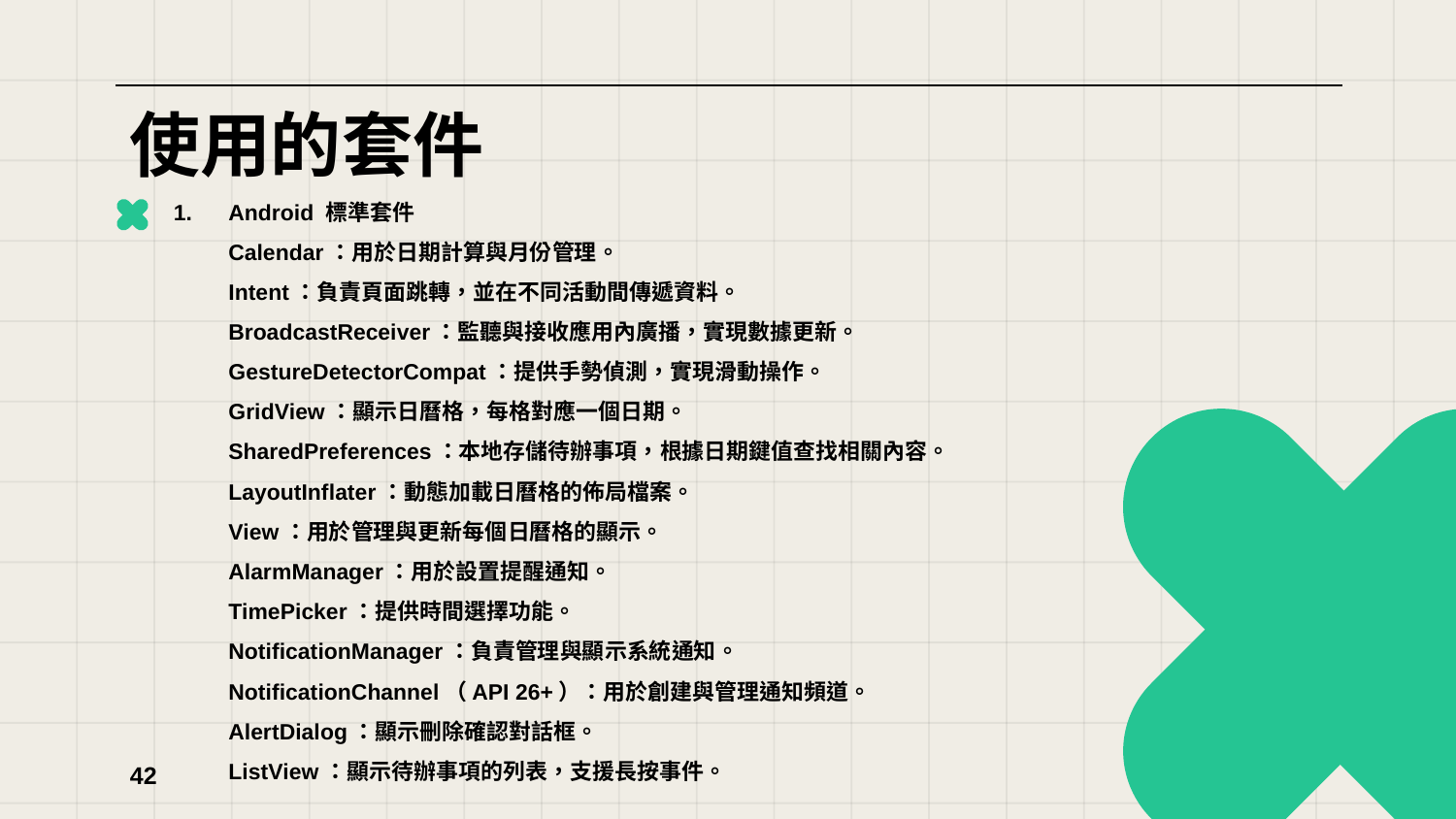

# 使用的套件
Android 標準套件
Calendar：用於日期計算與月份管理。
Intent：負責頁面跳轉，並在不同活動間傳遞資料。
BroadcastReceiver：監聽與接收應用內廣播，實現數據更新。
GestureDetectorCompat：提供手勢偵測，實現滑動操作。
GridView：顯示日曆格，每格對應一個日期。
SharedPreferences：本地存儲待辦事項，根據日期鍵值查找相關內容。
LayoutInflater：動態加載日曆格的佈局檔案。
View：用於管理與更新每個日曆格的顯示。
AlarmManager：用於設置提醒通知。
TimePicker：提供時間選擇功能。
NotificationManager：負責管理與顯示系統通知。
NotificationChannel（API 26+）：用於創建與管理通知頻道。
AlertDialog：顯示刪除確認對話框。
ListView：顯示待辦事項的列表，支援長按事件。

42